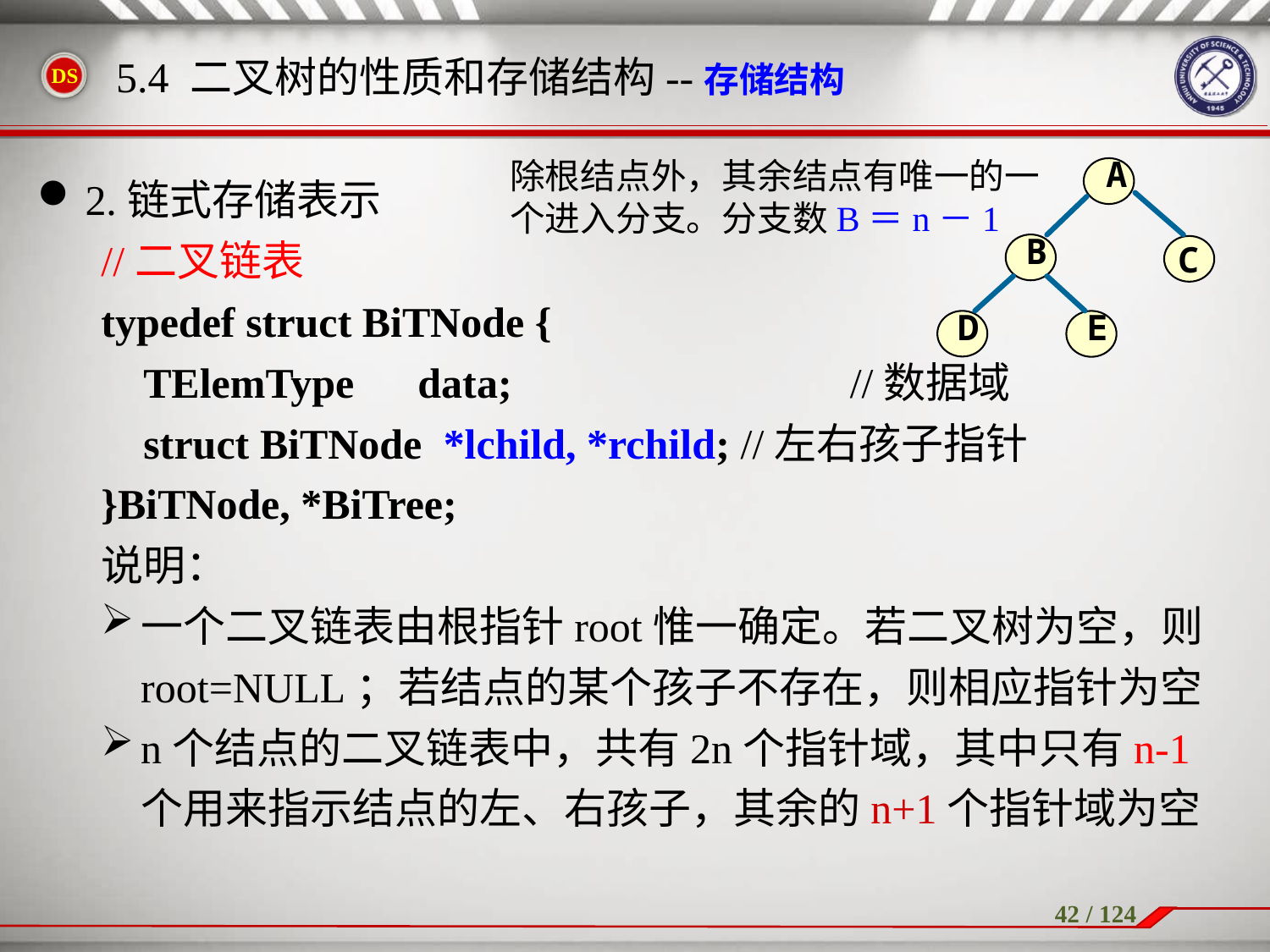

2.链式存储表示
//二叉链表
typedef struct BiTNode {
    TElemType      data; 		       //数据域
    struct BiTNode  *lchild, *rchild; //左右孩子指针
}BiTNode, *BiTree;
说明：
一个二叉链表由根指针root惟一确定。若二叉树为空，则root=NULL；若结点的某个孩子不存在，则相应指针为空
n个结点的二叉链表中，共有2n个指针域，其中只有n-1个用来指示结点的左、右孩子，其余的n+1个指针域为空
5.4 二叉树的性质和存储结构--存储结构
 A

 B

 C

 D

 E

除根结点外，其余结点有唯一的一个进入分支。分支数B＝n－1